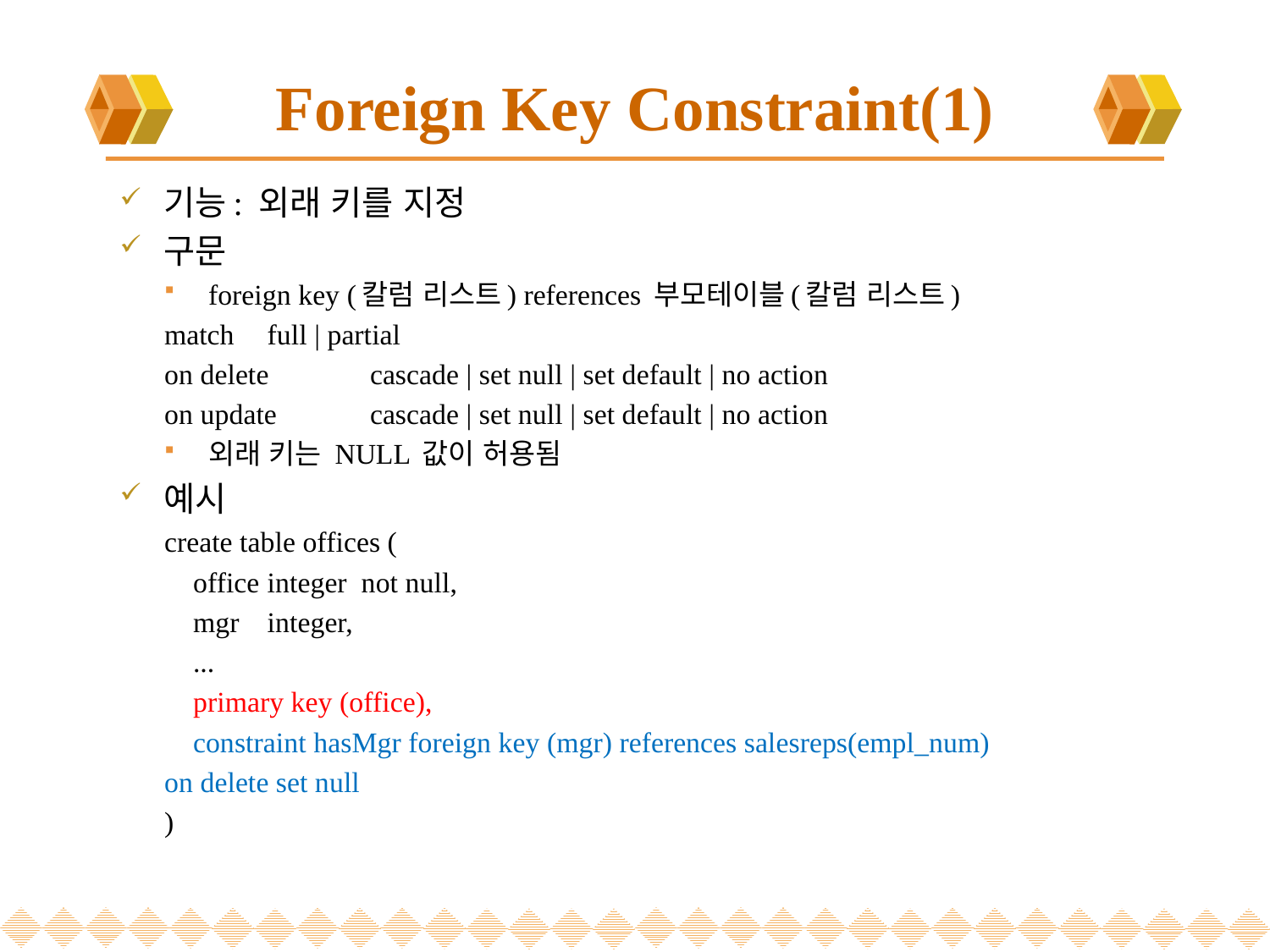

# Foreign Key Constraint(1)
기능: 외래 키를 지정
구문
foreign key (칼럼 리스트) references 부모테이블(칼럼 리스트)
		match		full | partial
		on delete	cascade | set null | set default | no action
		on update	cascade | set null | set default | no action
외래 키는 NULL 값이 허용됨
예시
create table offices (
    office	integer  not null,
    mgr	integer,
    ...
    primary key (office),
    constraint hasMgr foreign key (mgr) references salesreps(empl_num)
		on delete set null
)